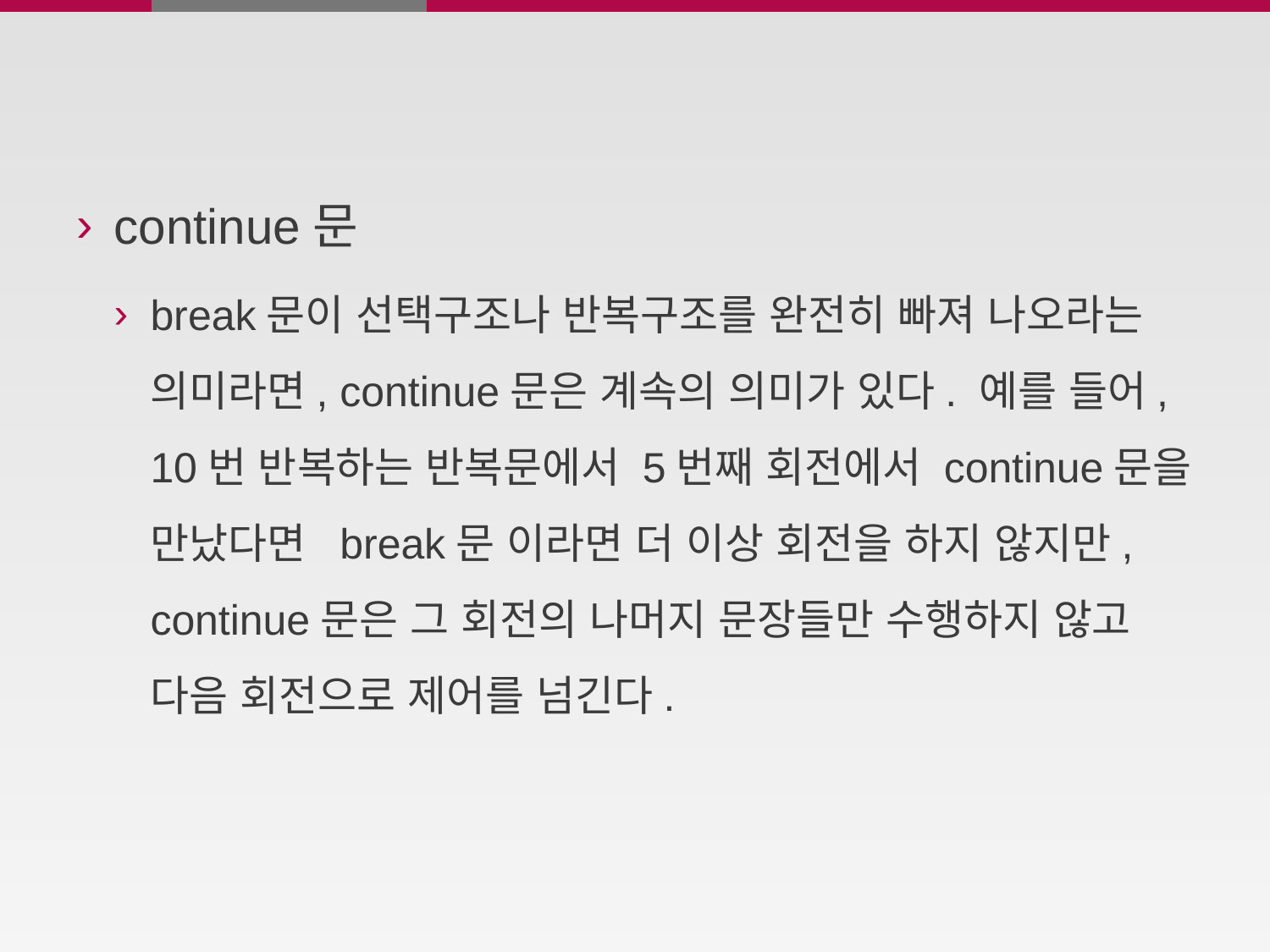

#
continue문
break문이 선택구조나 반복구조를 완전히 빠져 나오라는 의미라면, continue문은 계속의 의미가 있다. 예를 들어, 10번 반복하는 반복문에서 5번째 회전에서 continue문을 만났다면  break문 이라면 더 이상 회전을 하지 않지만, continue문은 그 회전의 나머지 문장들만 수행하지 않고 다음 회전으로 제어를 넘긴다.